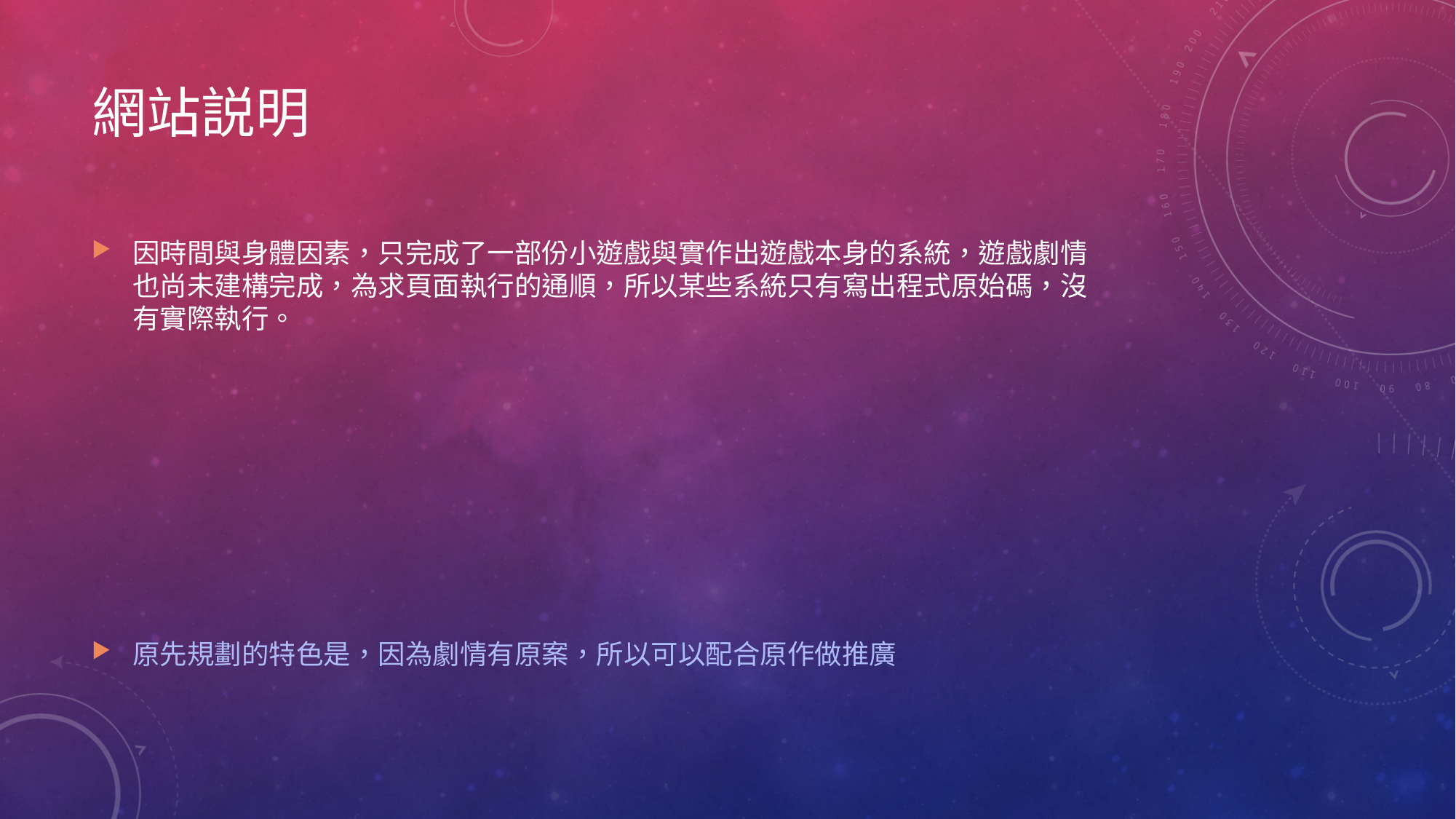

網站説明
因時間與身體因素，只完成了一部份小遊戲與實作出遊戲本身的系統，遊戲劇情也尚未建構完成，為求頁面執行的通順，所以某些系統只有寫出程式原始碼，沒有實際執行。

原先規劃的特色是，因為劇情有原案，所以可以配合原作做推廣